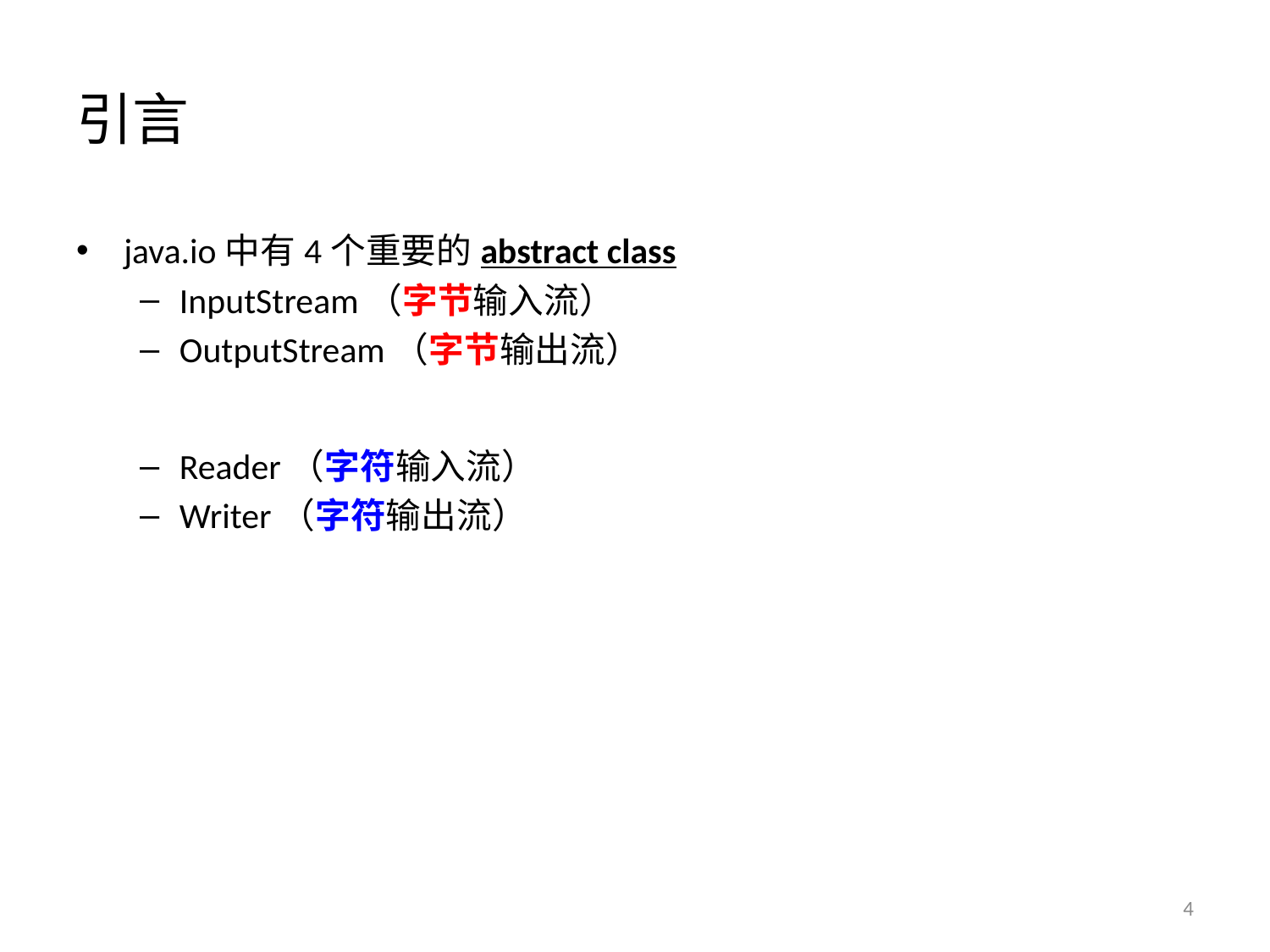

# 引言
java.io中有4个重要的abstract class
InputStream（字节输入流）
OutputStream（字节输出流）

Reader（字符输入流）
Writer（字符输出流）

4